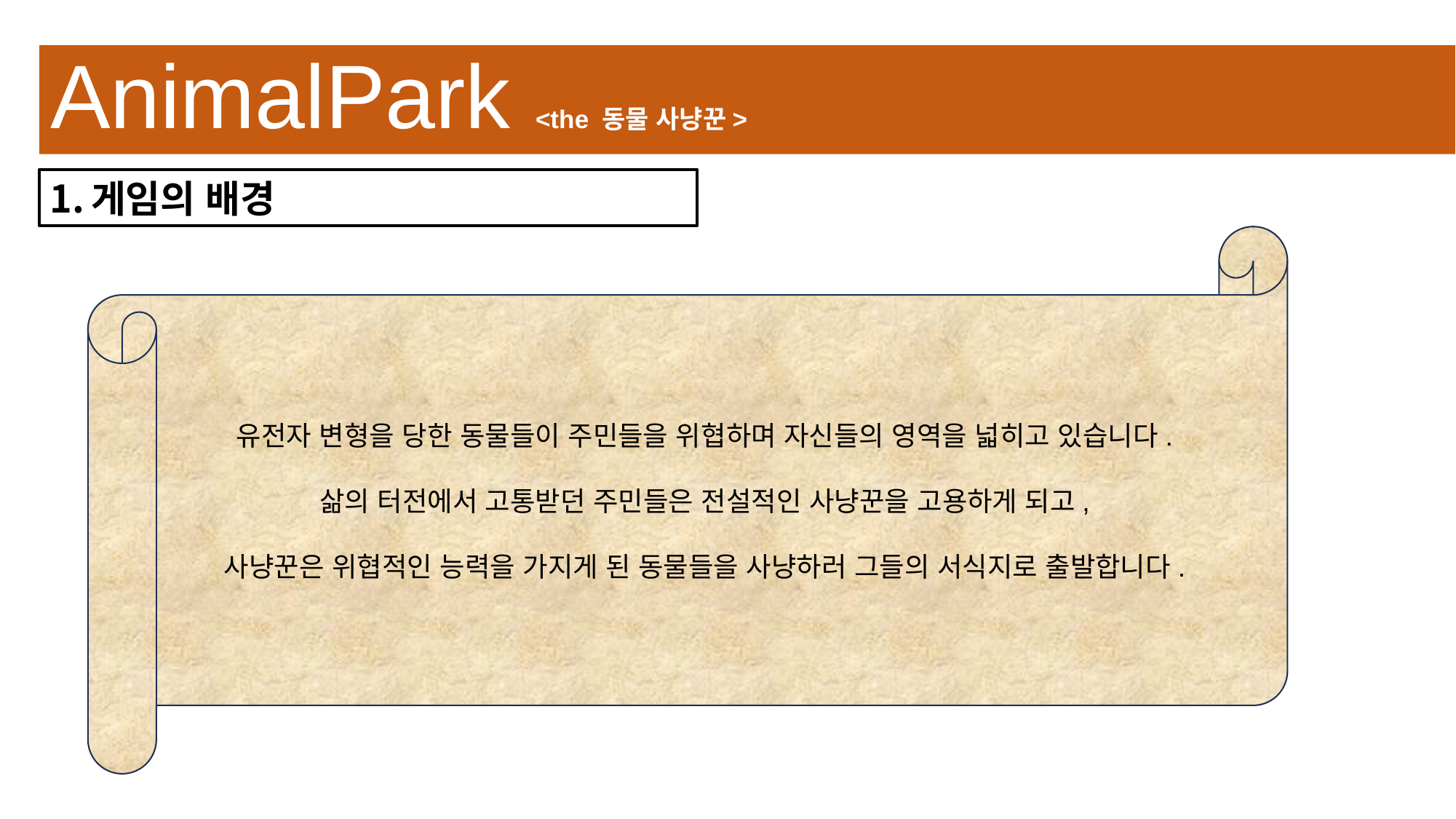

# AnimalPark <the 동물 사냥꾼>
게임의 배경
유전자 변형을 당한 동물들이 주민들을 위협하며 자신들의 영역을 넓히고 있습니다.

삶의 터전에서 고통받던 주민들은 전설적인 사냥꾼을 고용하게 되고,

사냥꾼은 위협적인 능력을 가지게 된 동물들을 사냥하러 그들의 서식지로 출발합니다.